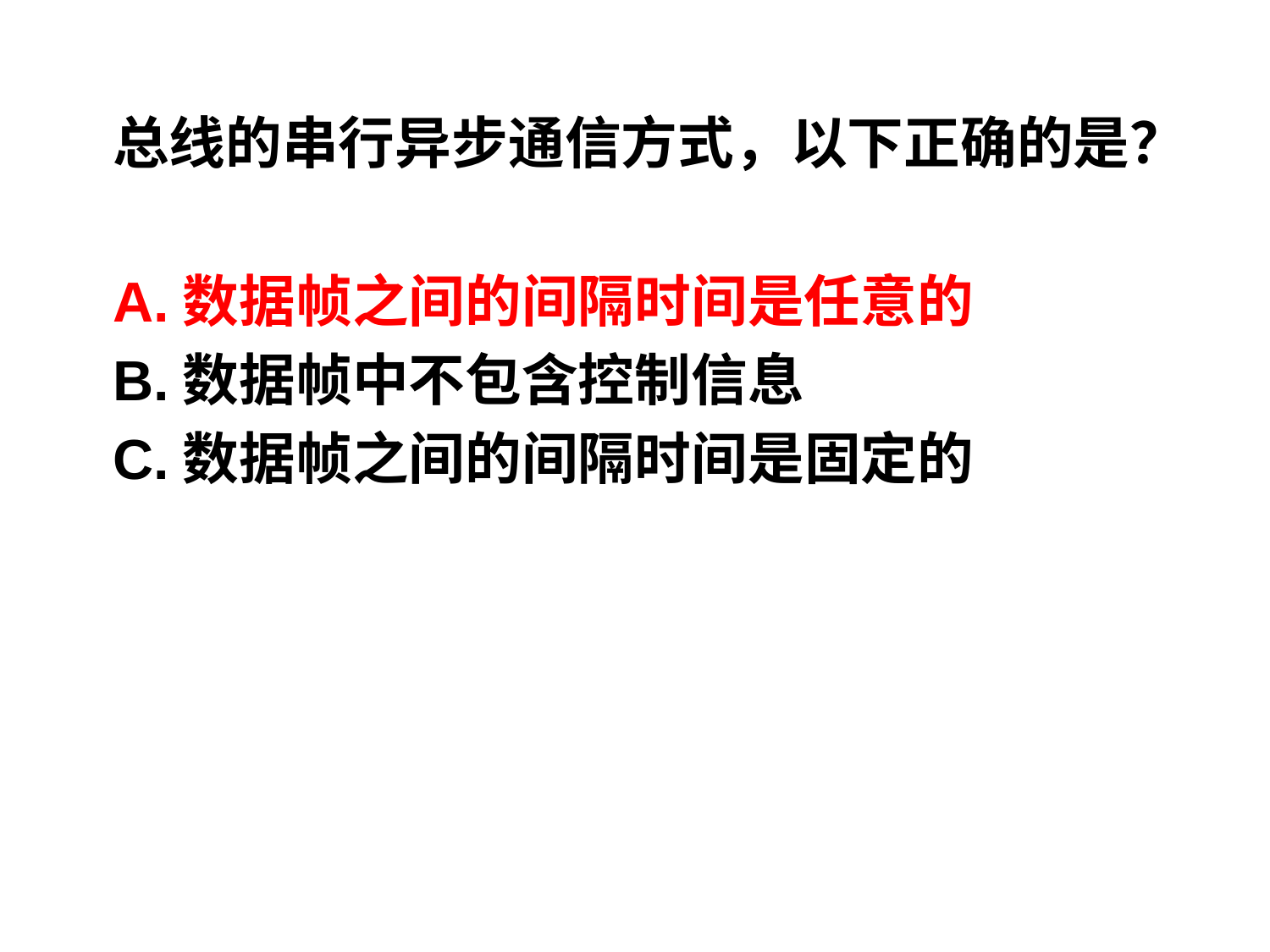

总线的串行异步通信方式，以下正确的是？

A.数据帧之间的间隔时间是任意的
B.数据帧中不包含控制信息
C.数据帧之间的间隔时间是固定的